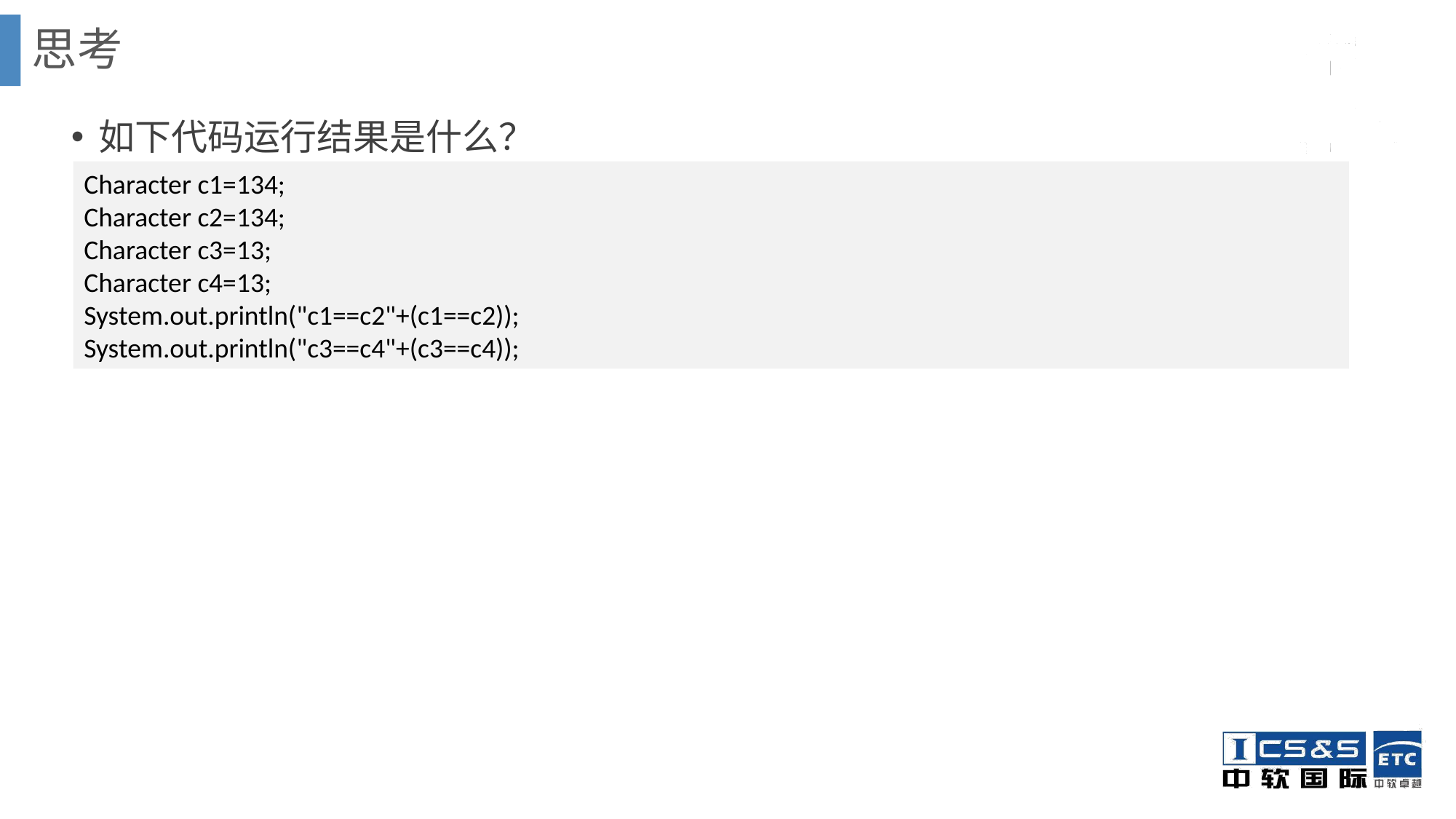

思考
如下代码运行结果是什么？
Character c1=134;
Character c2=134;
Character c3=13;
Character c4=13;
System.out.println("c1==c2"+(c1==c2));
System.out.println("c3==c4"+(c3==c4));